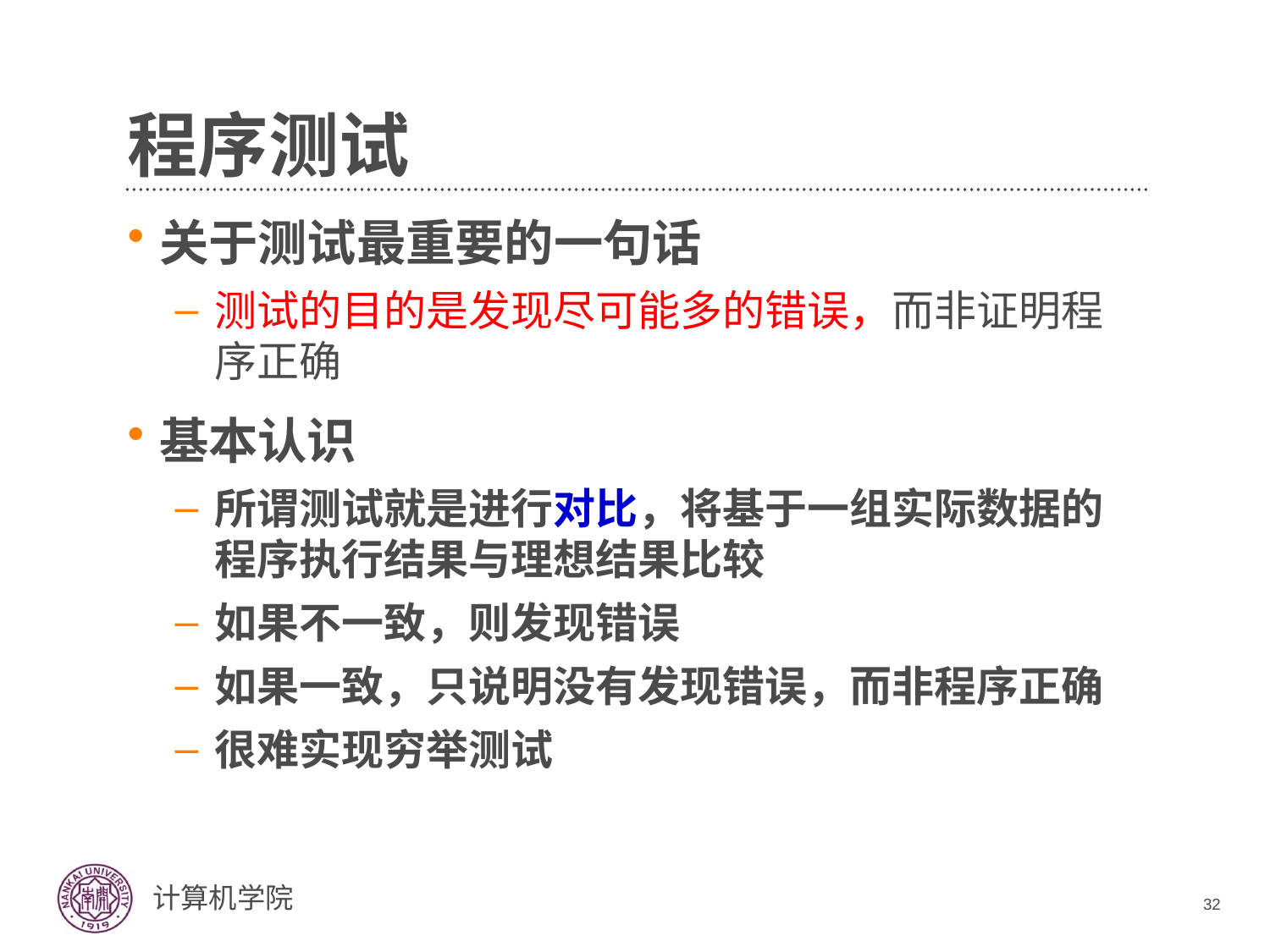

# 程序测试
关于测试最重要的一句话
测试的目的是发现尽可能多的错误，而非证明程序正确
基本认识
所谓测试就是进行对比，将基于一组实际数据的程序执行结果与理想结果比较
如果不一致，则发现错误
如果一致，只说明没有发现错误，而非程序正确
很难实现穷举测试
32